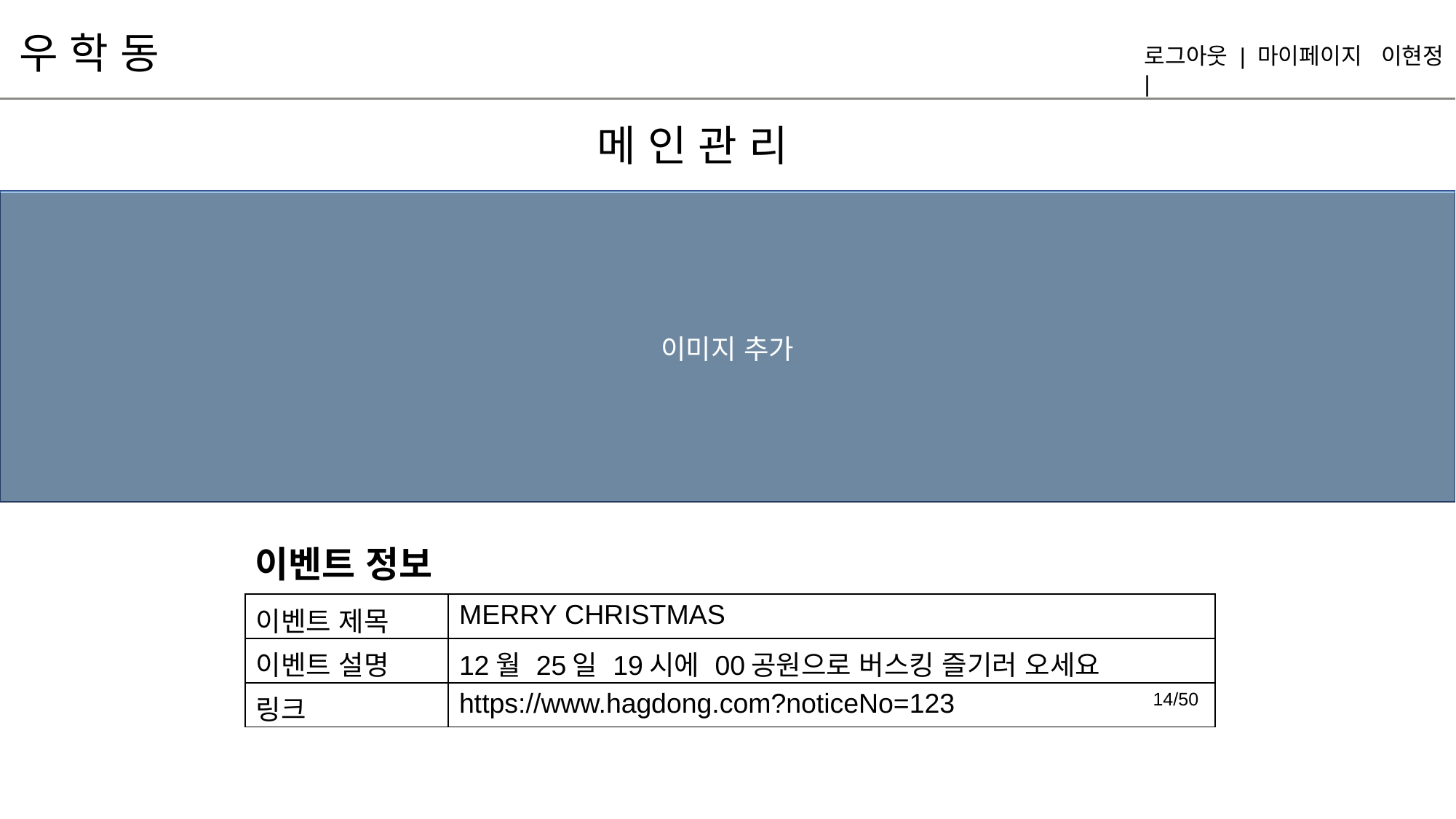

우 학 동
로그아웃 | 마이페이지 |
이현정
메 인 관 리

이미지 추가
이벤트 정보
| 이벤트 제목 | MERRY CHRISTMAS |
| --- | --- |
| 이벤트 설명 | 12월 25일 19시에 00공원으로 버스킹 즐기러 오세요 |
| 링크 | https://www.hagdong.com?noticeNo=123 |
14/50